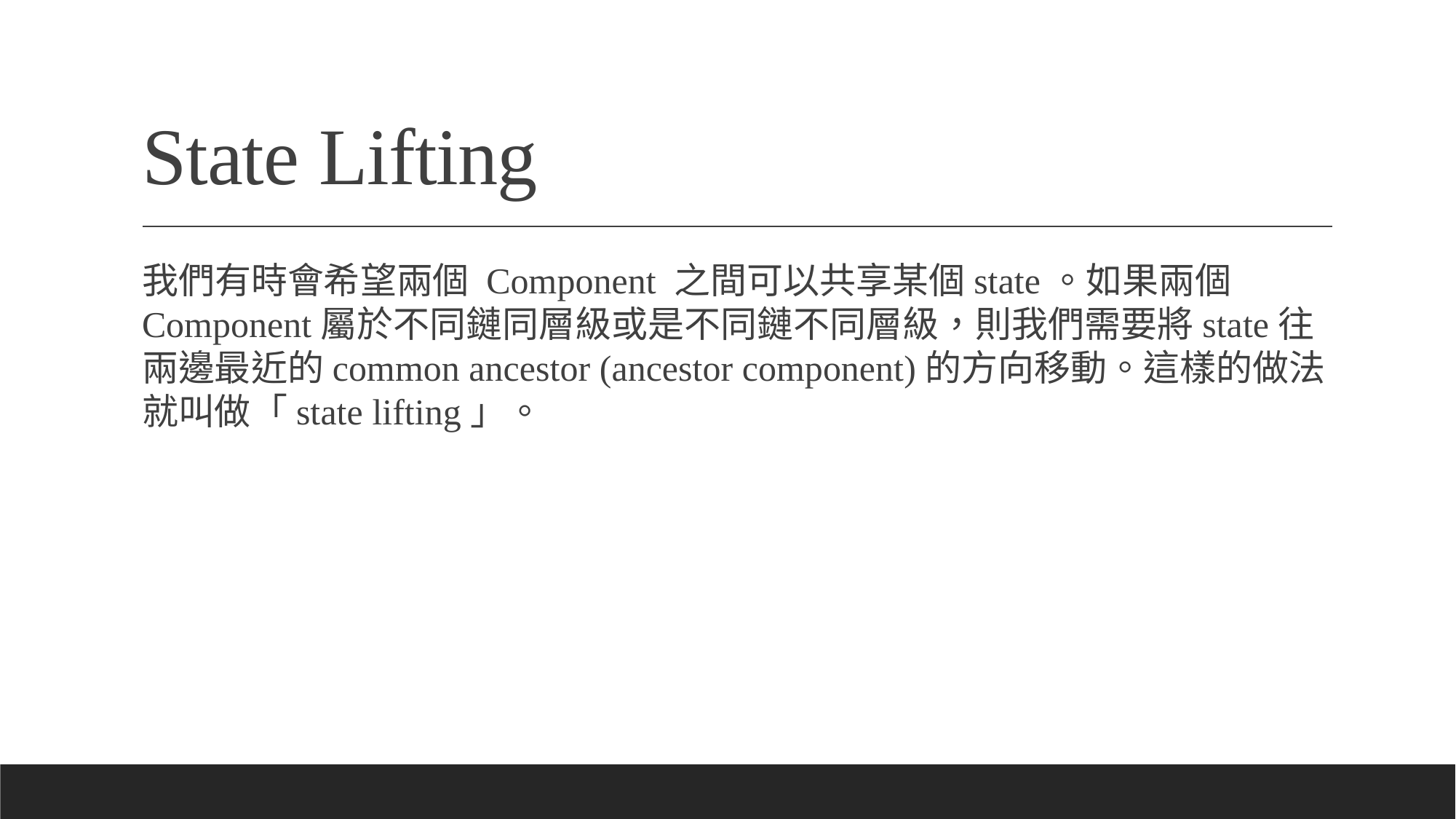

# State Lifting
我們有時會希望兩個 Component 之間可以共享某個state。如果兩個Component屬於不同鏈同層級或是不同鏈不同層級，則我們需要將state往兩邊最近的common ancestor (ancestor component)的方向移動。這樣的做法就叫做「state lifting」。